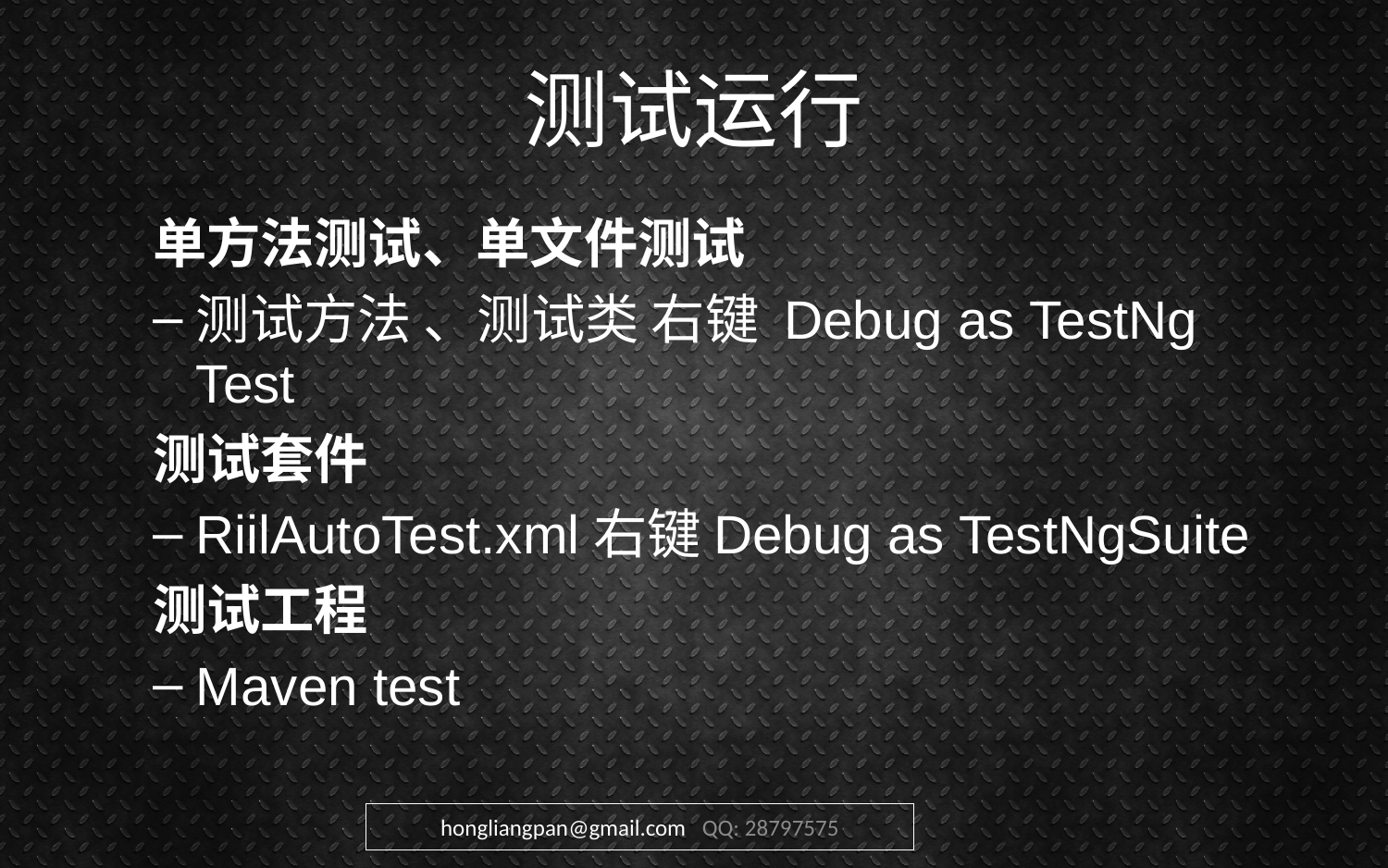

# 测试运行
单方法测试、单文件测试
测试方法 、测试类 右键 Debug as TestNg Test
测试套件
RiilAutoTest.xml右键Debug as TestNgSuite
测试工程
Maven test